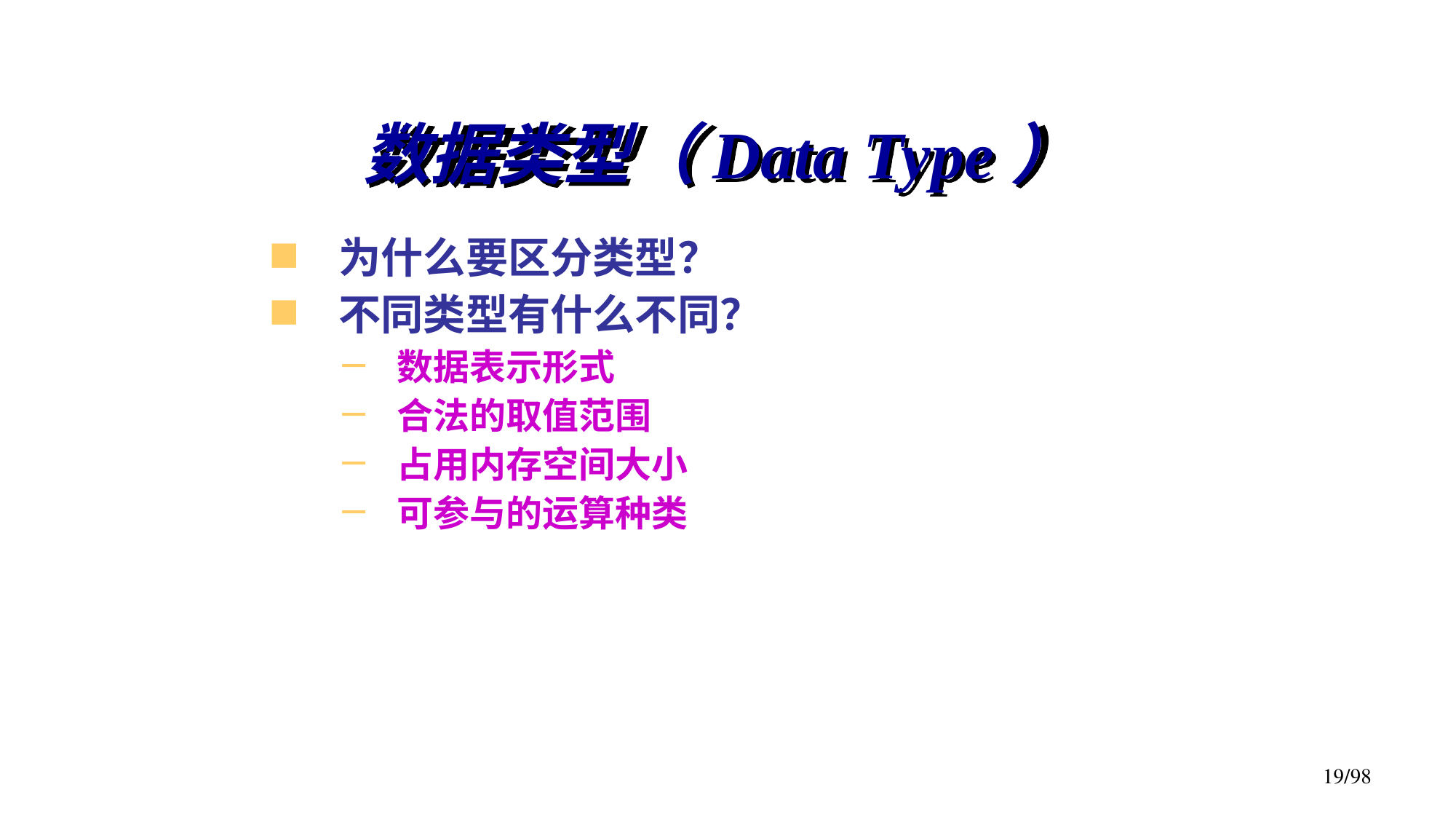

# 数据类型（Data Type）
为什么要区分类型？
不同类型有什么不同？
数据表示形式
合法的取值范围
占用内存空间大小
可参与的运算种类